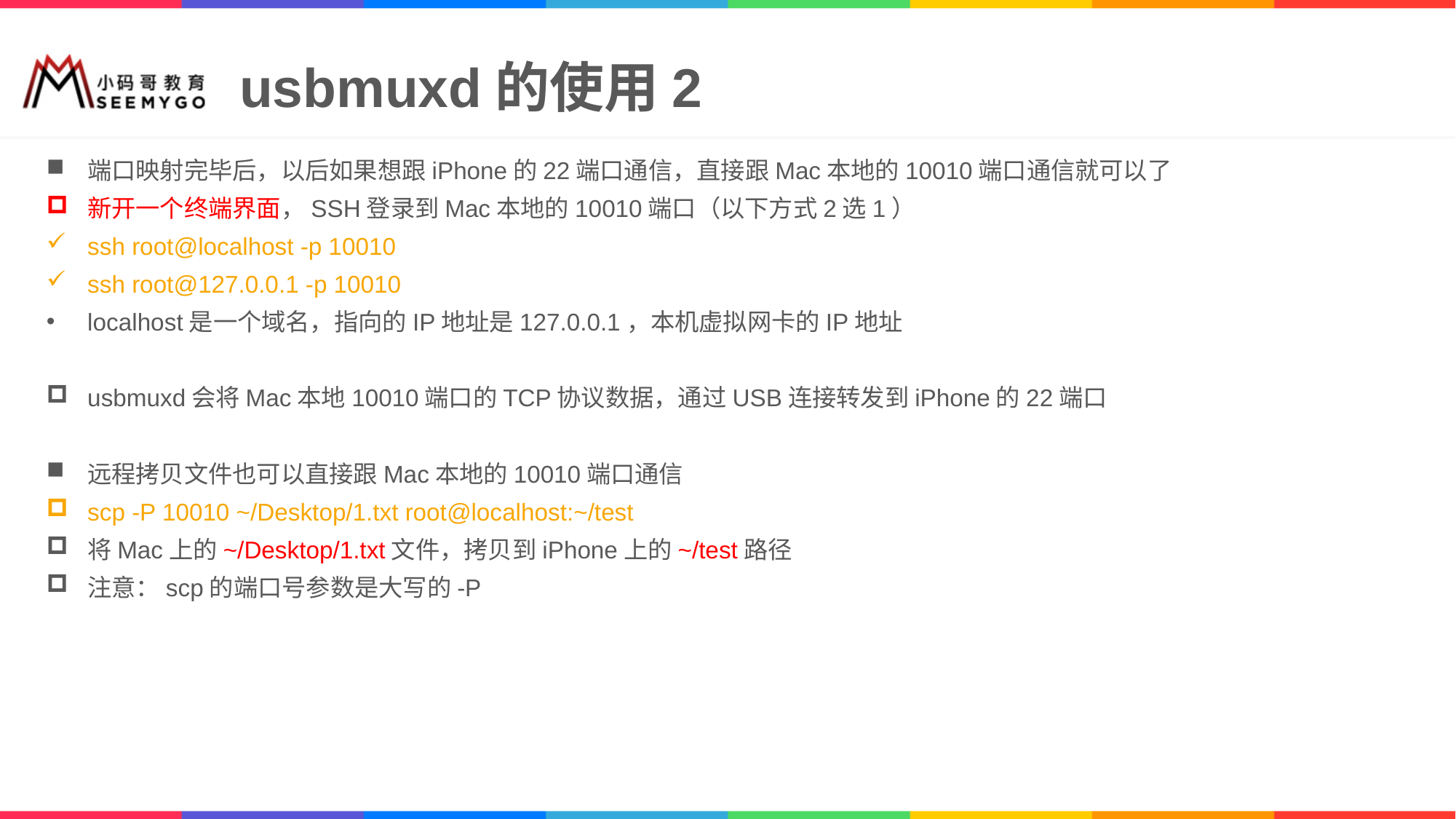

# usbmuxd的使用2
端口映射完毕后，以后如果想跟iPhone的22端口通信，直接跟Mac本地的10010端口通信就可以了
新开一个终端界面，SSH登录到Mac本地的10010端口（以下方式2选1）
ssh root@localhost -p 10010
ssh root@127.0.0.1 -p 10010
localhost是一个域名，指向的IP地址是127.0.0.1，本机虚拟网卡的IP地址

usbmuxd会将Mac本地10010端口的TCP协议数据，通过USB连接转发到iPhone的22端口

远程拷贝文件也可以直接跟Mac本地的10010端口通信
scp -P 10010 ~/Desktop/1.txt root@localhost:~/test
将Mac上的~/Desktop/1.txt文件，拷贝到iPhone上的~/test路径
注意：scp的端口号参数是大写的-P